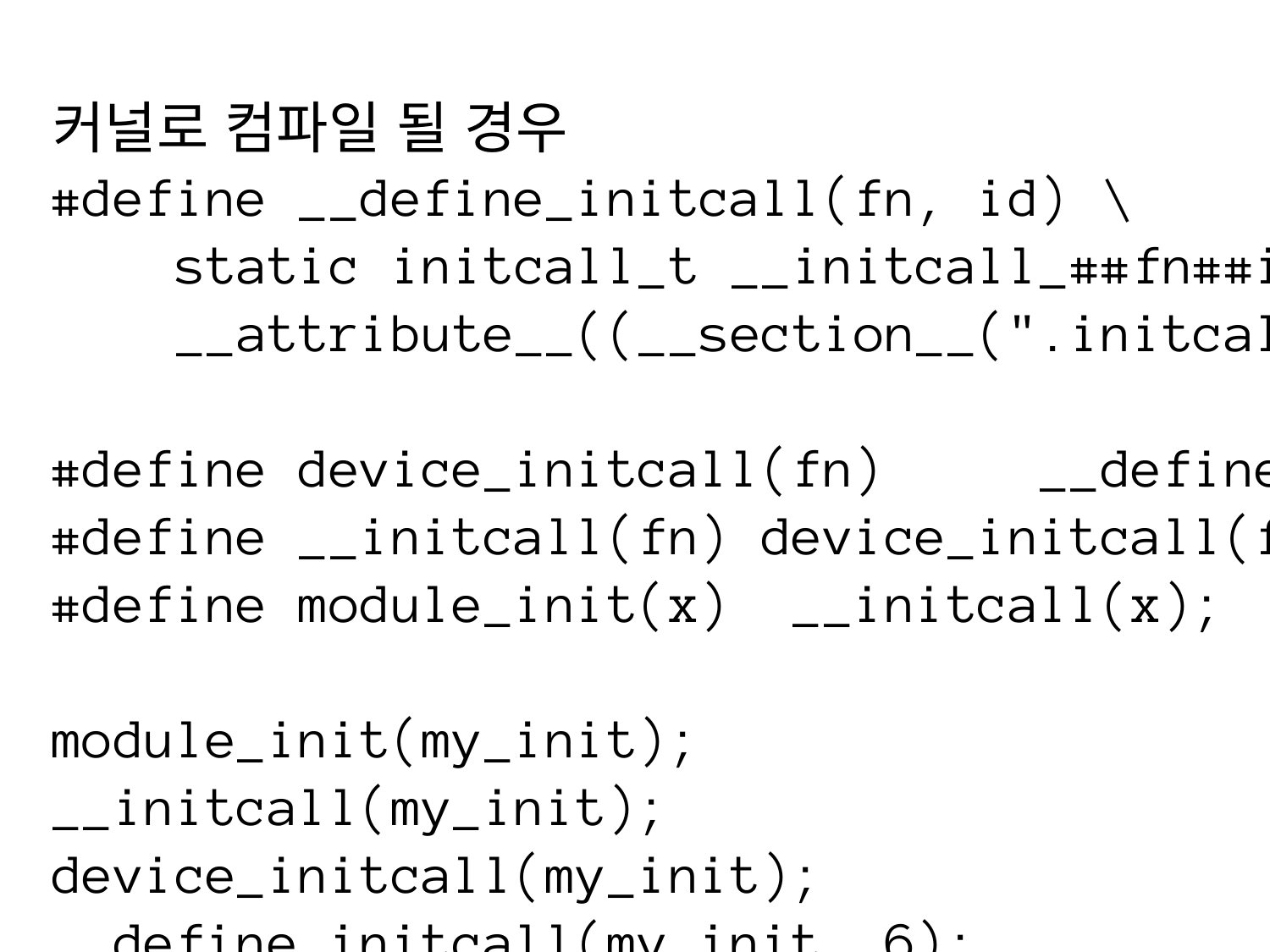

커널로 컴파일 될 경우
#define __define_initcall(fn, id) \
    static initcall_t __initcall_##fn##id __used \
    __attribute__((__section__(".initcall" #id ".init"))) = fn

#define device_initcall(fn)     __define_initcall(fn, 6)
#define __initcall(fn) device_initcall(fn)
#define module_init(x)  __initcall(x);

module_init(my_init);
__initcall(my_init);
device_initcall(my_init);
__define_initcall(my_init, 6);
 static initcall_t __initcall_##fn##id __used \
    __attribute__((__section__(".initcall" #id ".init"))) = fn